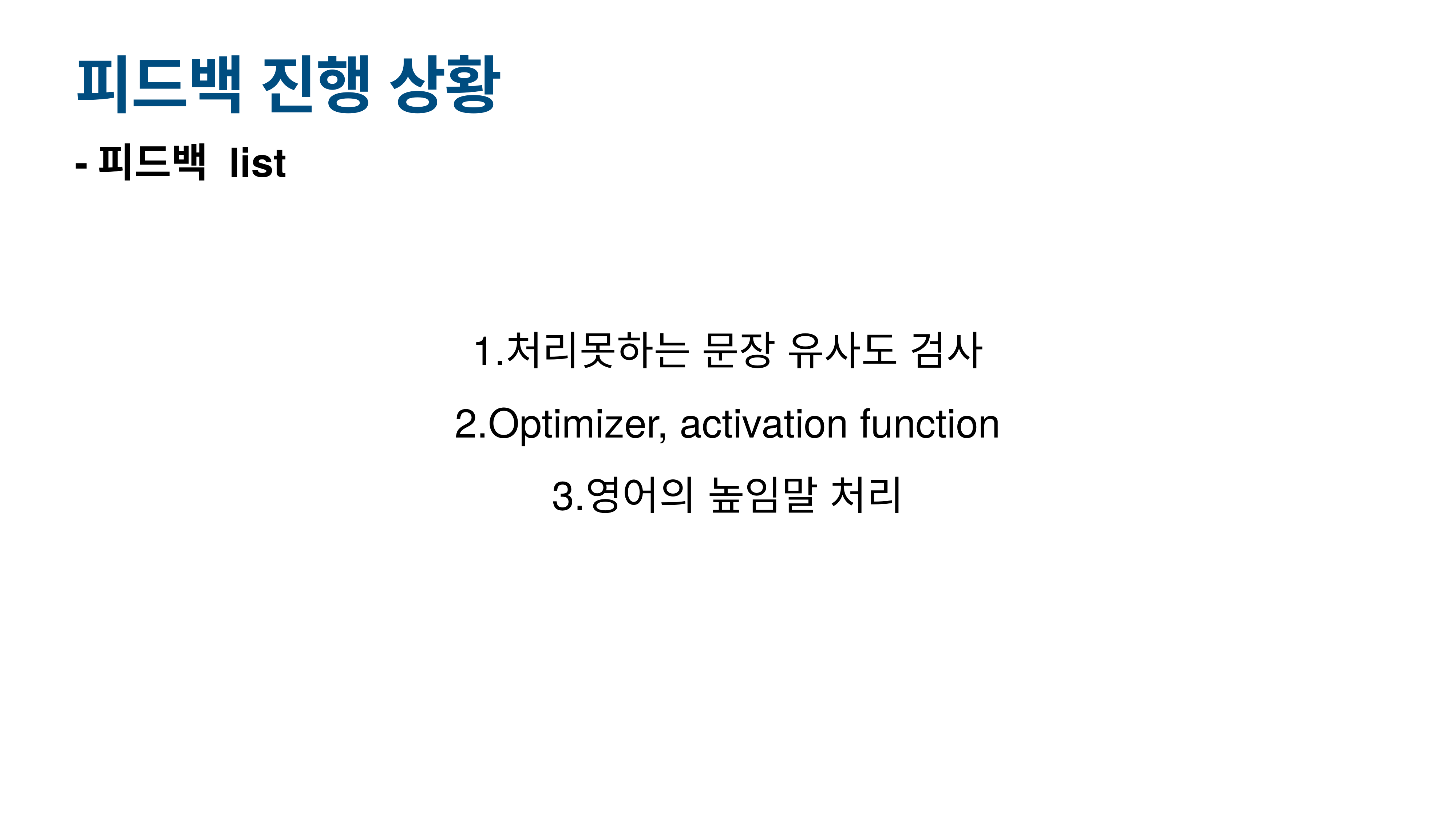

# 피드백 진행 상황
-피드백 list
처리못하는 문장 유사도 검사
Optimizer, activation function
영어의 높임말 처리